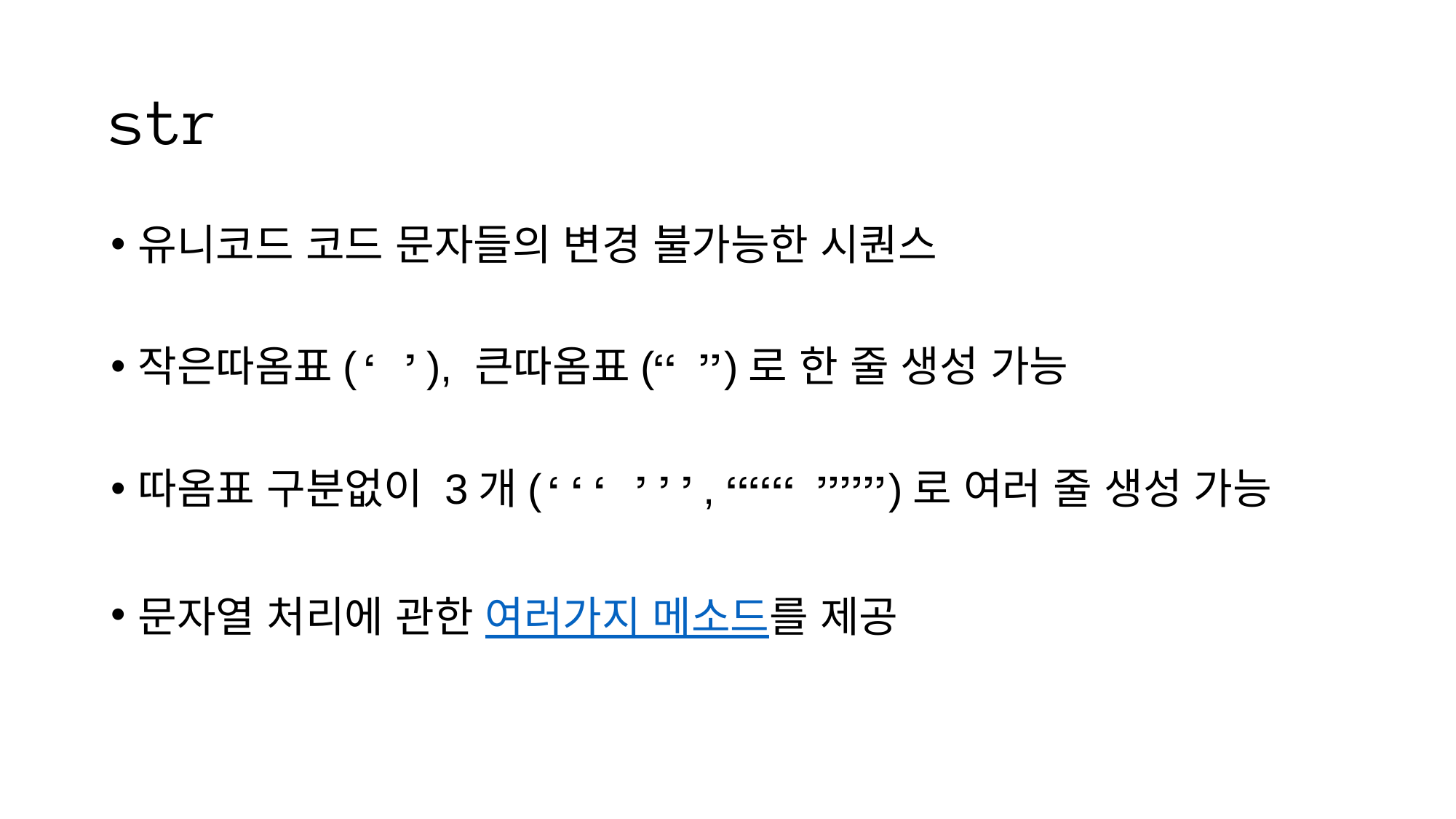

# str
유니코드 코드 문자들의 변경 불가능한 시퀀스

작은따옴표(‘ ’), 큰따옴표(“ ”)로 한 줄 생성 가능

따옴표 구분없이 3개(‘‘‘ ’’’, “““ ”””)로 여러 줄 생성 가능

문자열 처리에 관한 여러가지 메소드를 제공